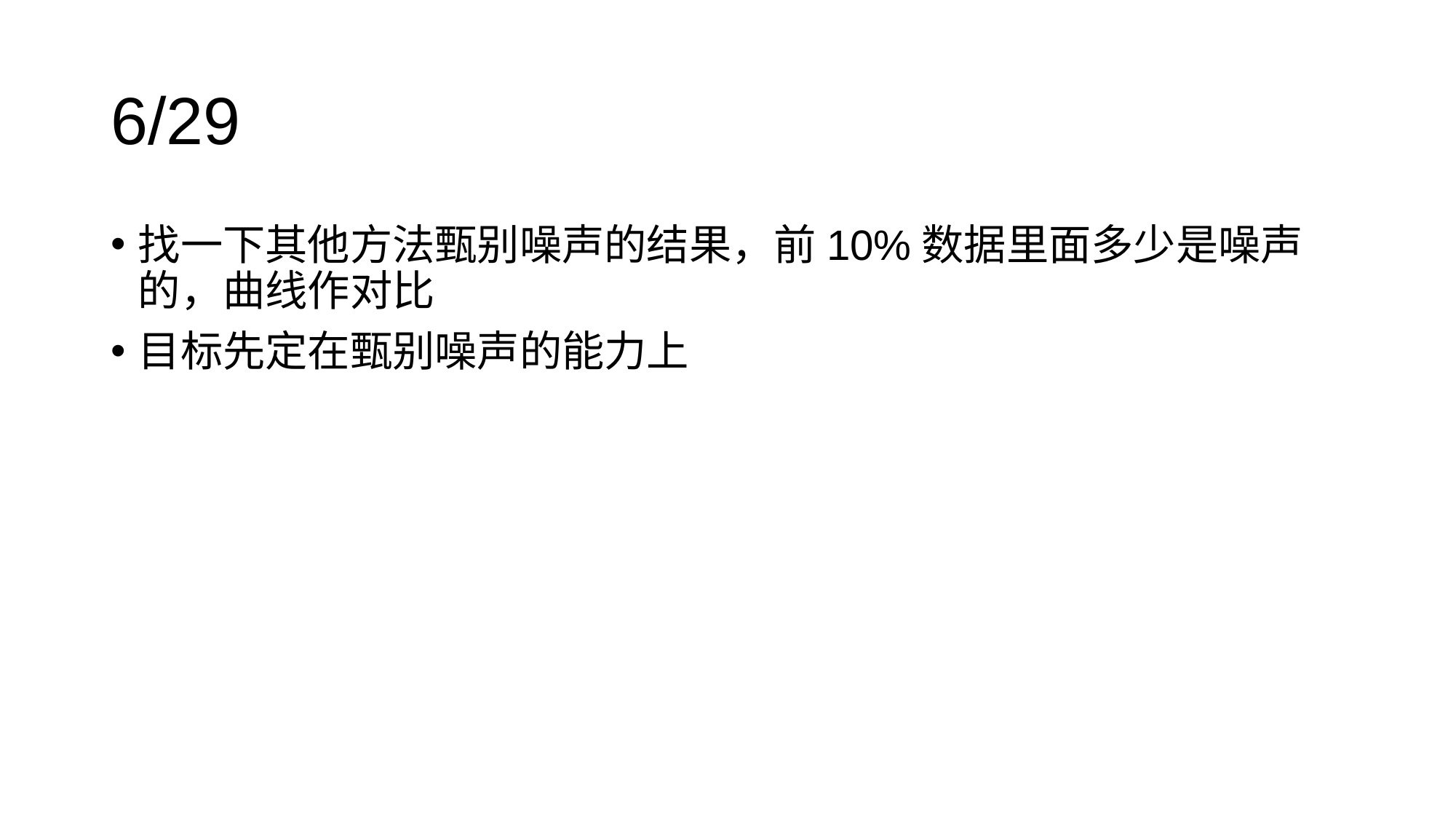

# 6/29
找一下其他方法甄别噪声的结果，前10%数据里面多少是噪声的，曲线作对比
目标先定在甄别噪声的能力上